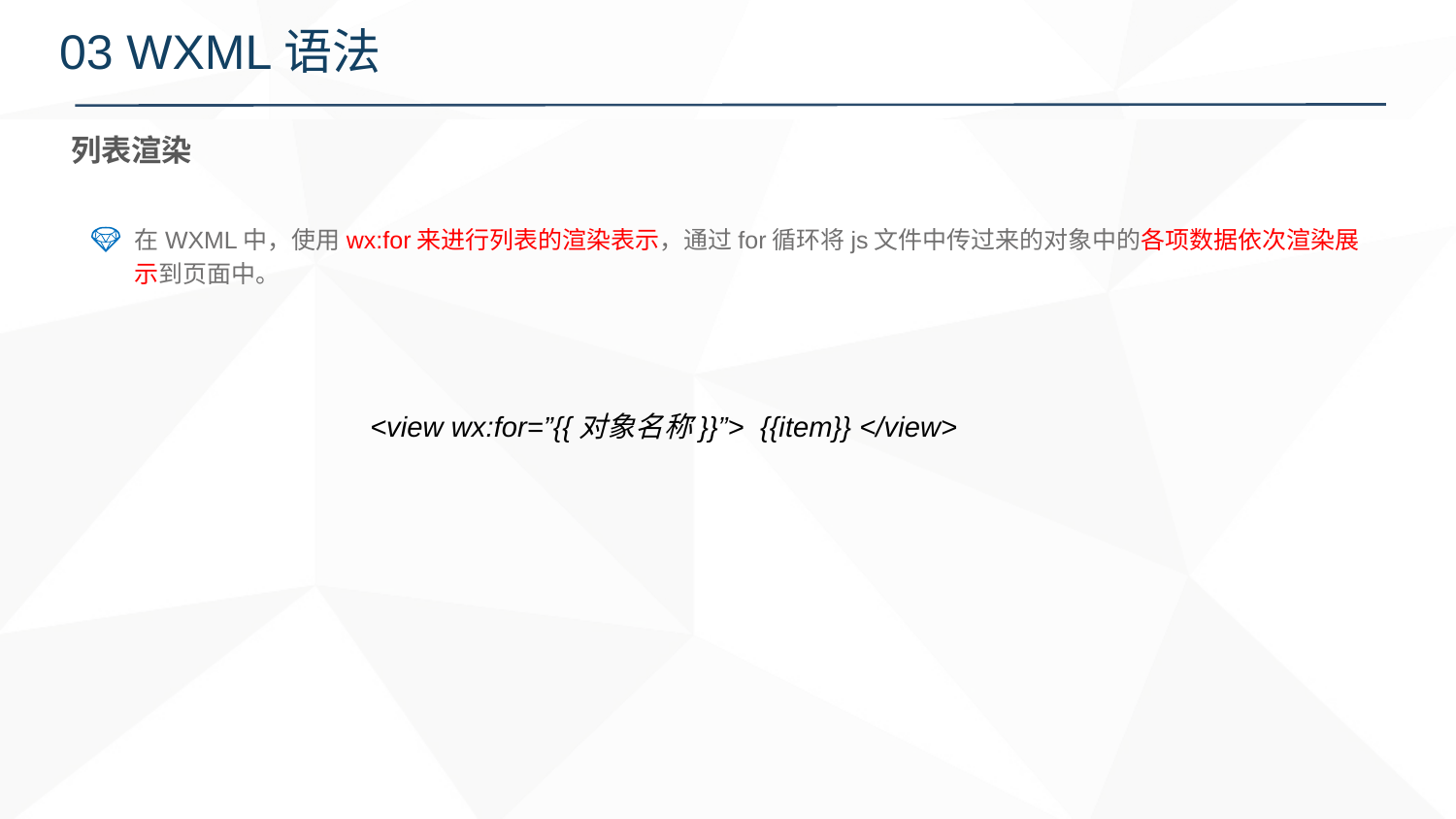

# 03 WXML语法
列表渲染
在WXML中，使用wx:for来进行列表的渲染表示，通过for循环将js文件中传过来的对象中的各项数据依次渲染展示到页面中。

  <view wx:for=”{{对象名称}}”>  {{item}} </view>